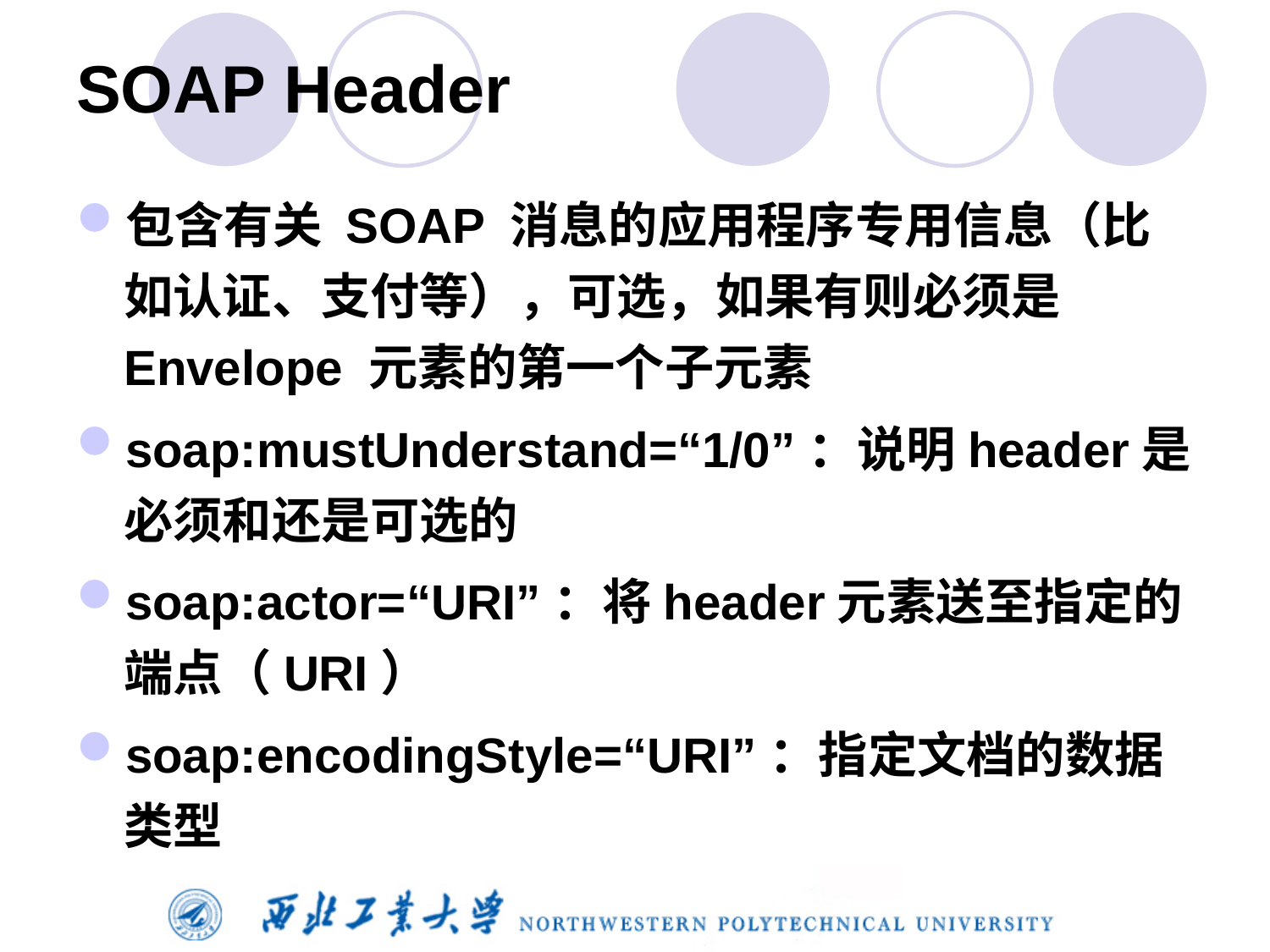

# SOAP Header
包含有关 SOAP 消息的应用程序专用信息（比如认证、支付等），可选，如果有则必须是 Envelope 元素的第一个子元素
soap:mustUnderstand=“1/0”：说明header是必须和还是可选的
soap:actor=“URI”：将header元素送至指定的端点（URI）
soap:encodingStyle=“URI”：指定文档的数据类型